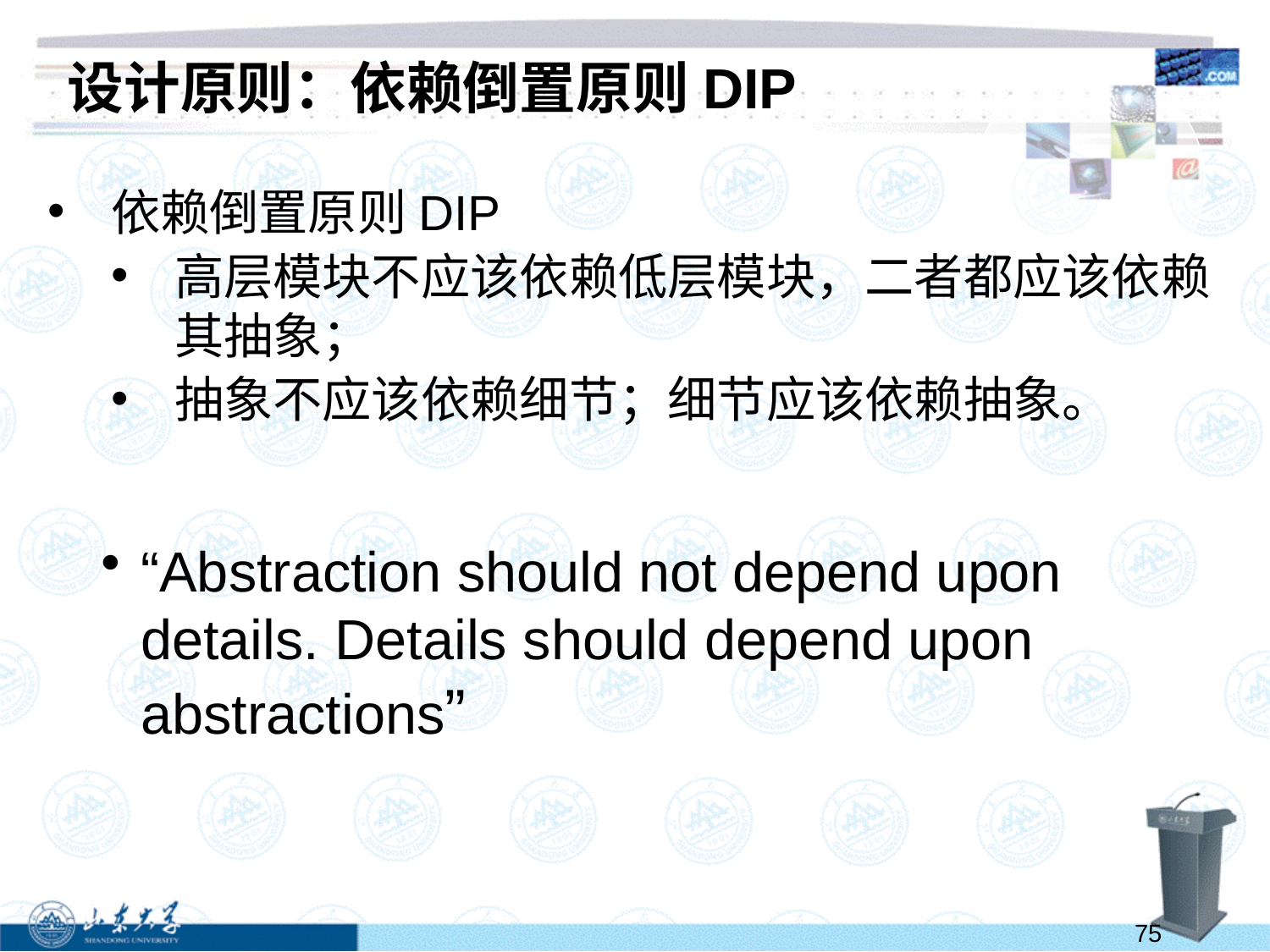

# 设计原则：依赖倒置原则DIP
依赖倒置原则DIP
高层模块不应该依赖低层模块，二者都应该依赖其抽象；
抽象不应该依赖细节；细节应该依赖抽象。

“Abstraction should not depend upon details. Details should depend upon abstractions”
75